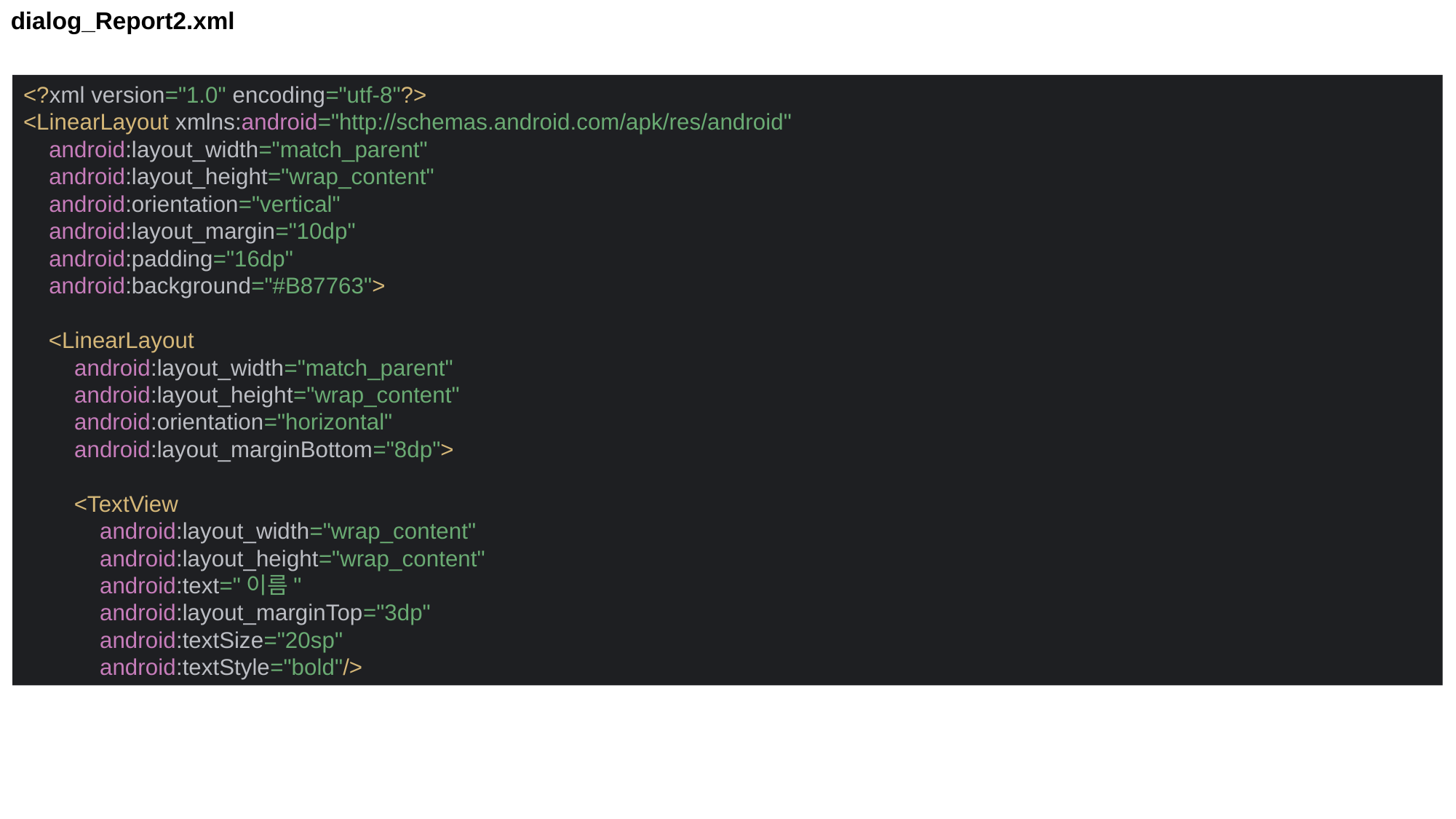

dialog_Report2.xml
<?xml version="1.0" encoding="utf-8"?>
<LinearLayout xmlns:android="http://schemas.android.com/apk/res/android"
    android:layout_width="match_parent"
    android:layout_height="wrap_content"
    android:orientation="vertical"
    android:layout_margin="10dp"
    android:padding="16dp"
    android:background="#B87763">
    <LinearLayout
        android:layout_width="match_parent"
        android:layout_height="wrap_content"
        android:orientation="horizontal"
        android:layout_marginBottom="8dp">
        <TextView
            android:layout_width="wrap_content"
            android:layout_height="wrap_content"
            android:text="이름"
            android:layout_marginTop="3dp"
            android:textSize="20sp"
            android:textStyle="bold"/>